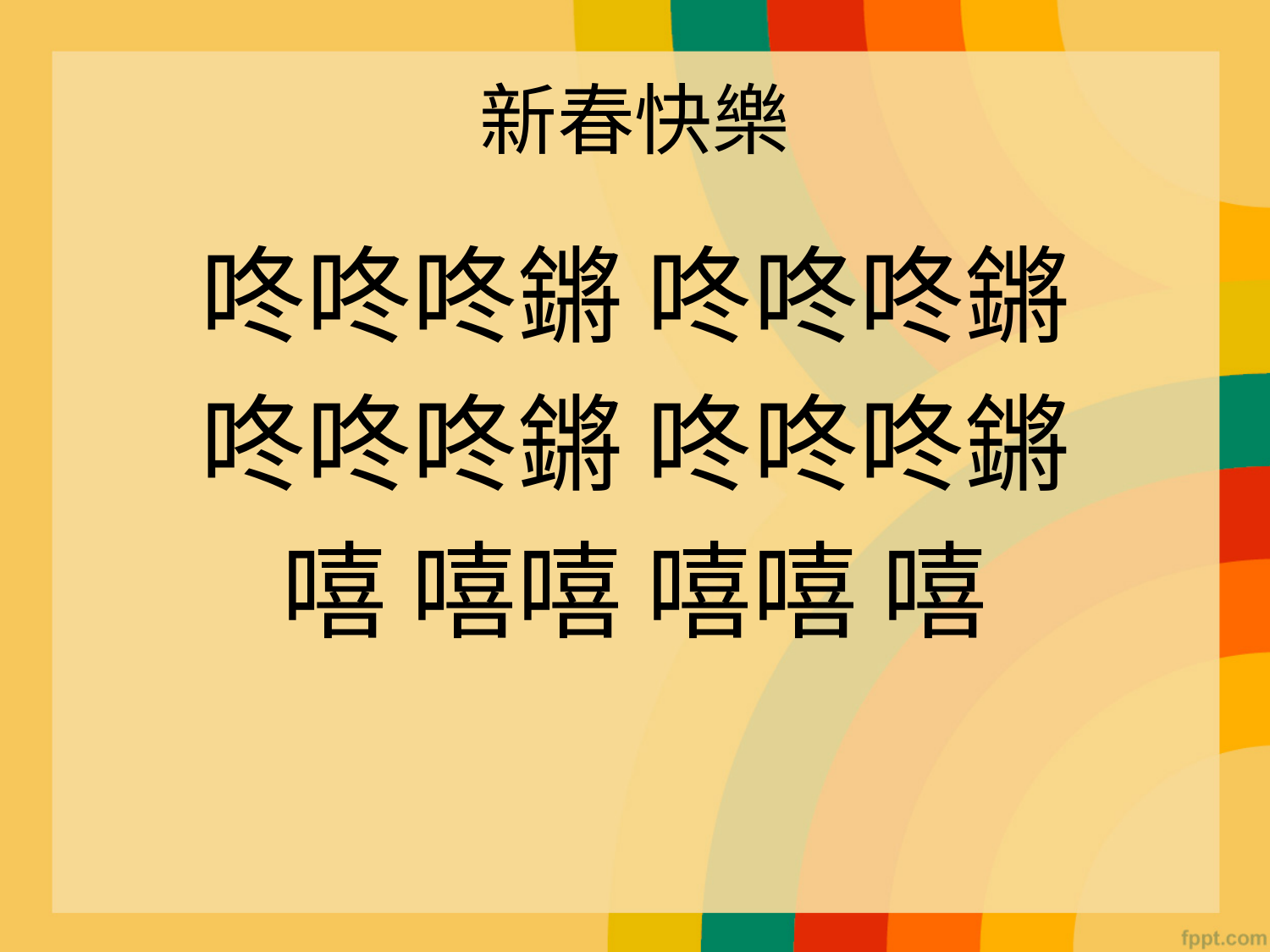

# 新春快樂
咚咚咚鏘 咚咚咚鏘
咚咚咚鏘 咚咚咚鏘
嘻 嘻嘻 嘻嘻 嘻